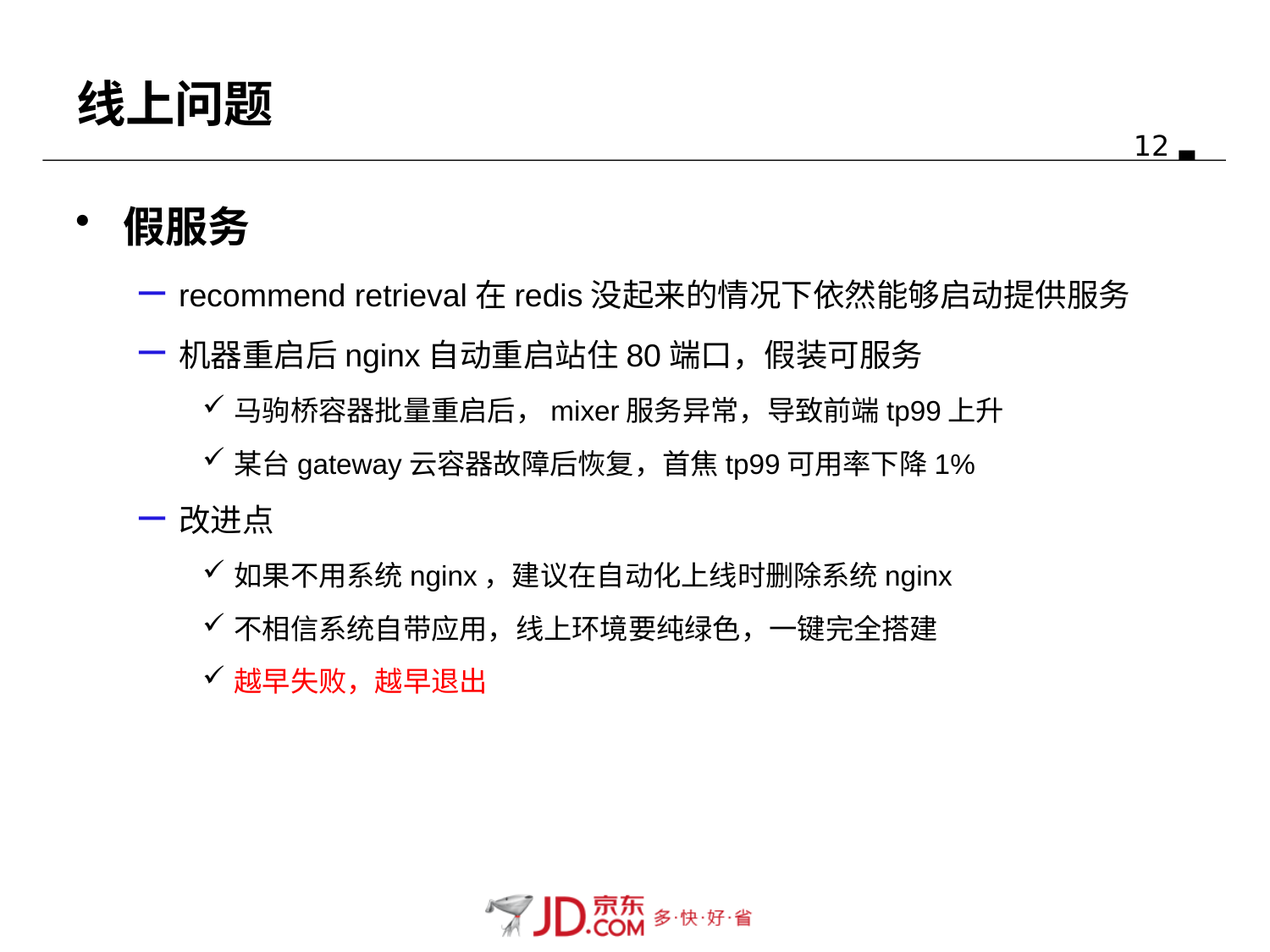

# 线上问题
假服务
recommend retrieval在redis没起来的情况下依然能够启动提供服务
机器重启后nginx自动重启站住80端口，假装可服务
马驹桥容器批量重启后，mixer服务异常，导致前端tp99上升
某台gateway云容器故障后恢复，首焦tp99可用率下降1%
改进点
如果不用系统nginx，建议在自动化上线时删除系统nginx
不相信系统自带应用，线上环境要纯绿色，一键完全搭建
越早失败，越早退出